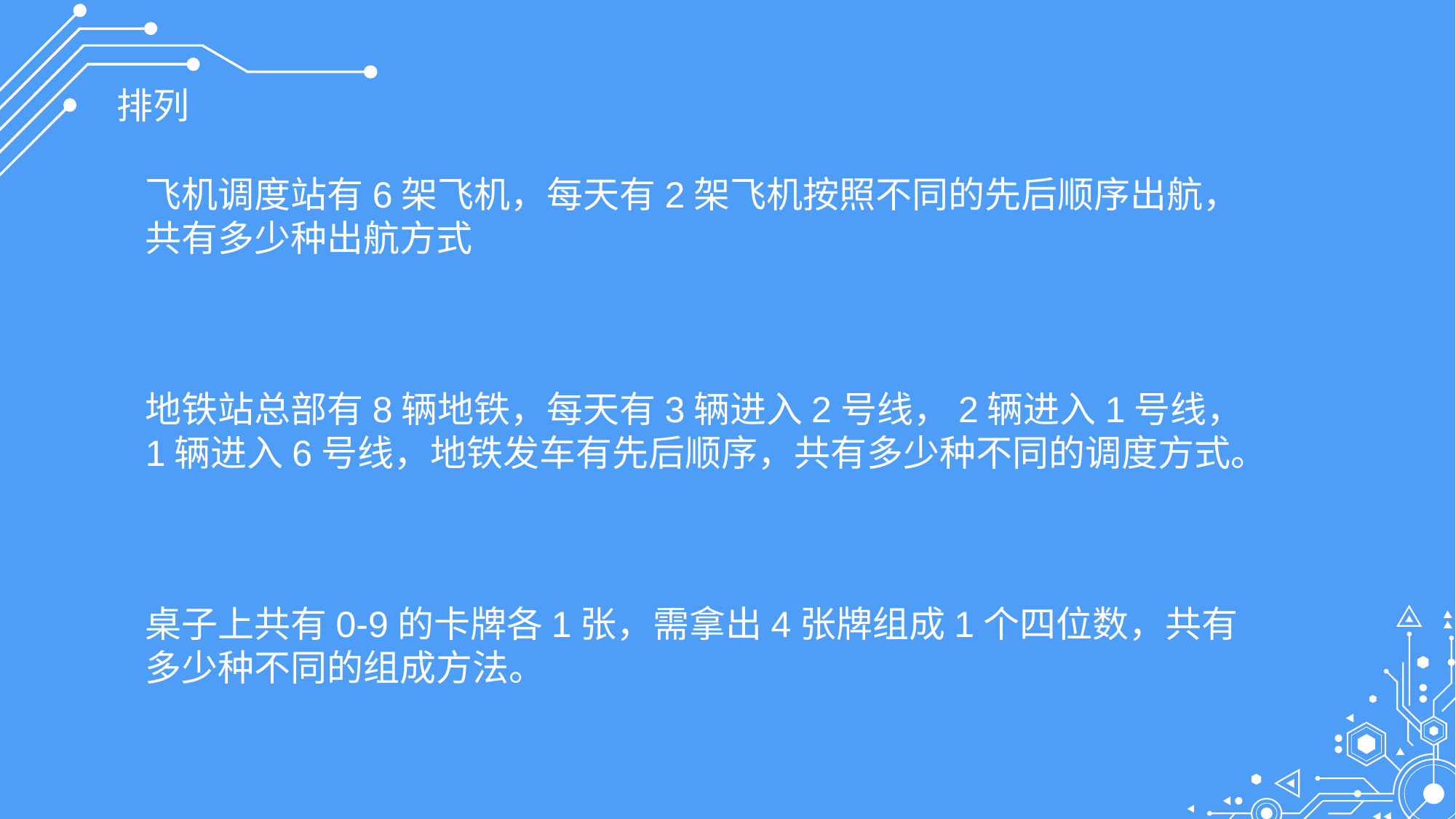

排列
飞机调度站有6架飞机，每天有2架飞机按照不同的先后顺序出航，共有多少种出航方式
地铁站总部有8辆地铁，每天有3辆进入2号线，2辆进入1号线，1辆进入6号线，地铁发车有先后顺序，共有多少种不同的调度方式。
桌子上共有0-9的卡牌各1张，需拿出4张牌组成1个四位数，共有多少种不同的组成方法。